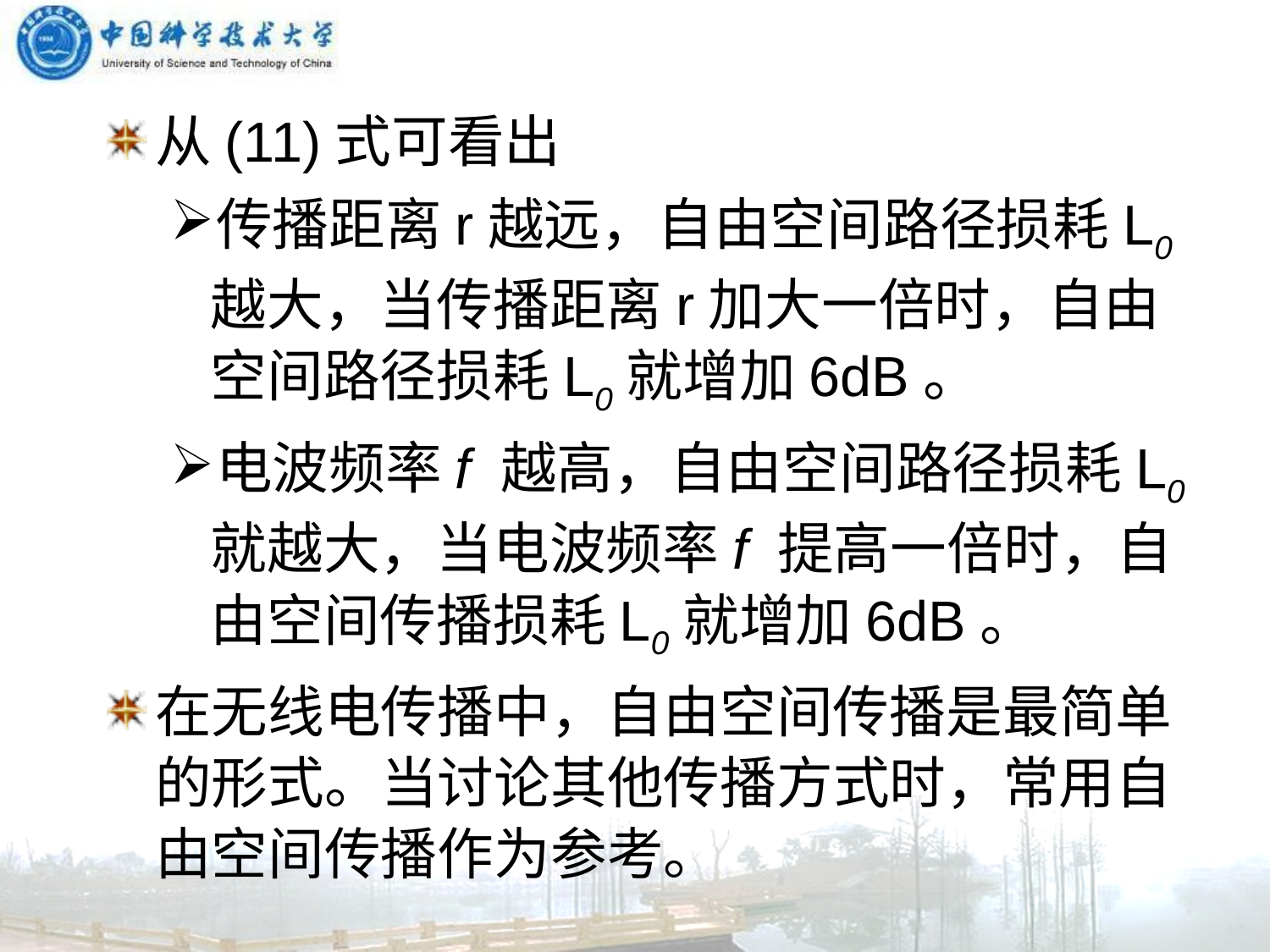

从(11)式可看出
传播距离r越远，自由空间路径损耗L0越大，当传播距离r加大一倍时，自由空间路径损耗L0就增加6dB。
电波频率f 越高，自由空间路径损耗L0就越大，当电波频率f 提高一倍时，自由空间传播损耗L0就增加6dB。
在无线电传播中，自由空间传播是最简单的形式。当讨论其他传播方式时，常用自由空间传播作为参考。